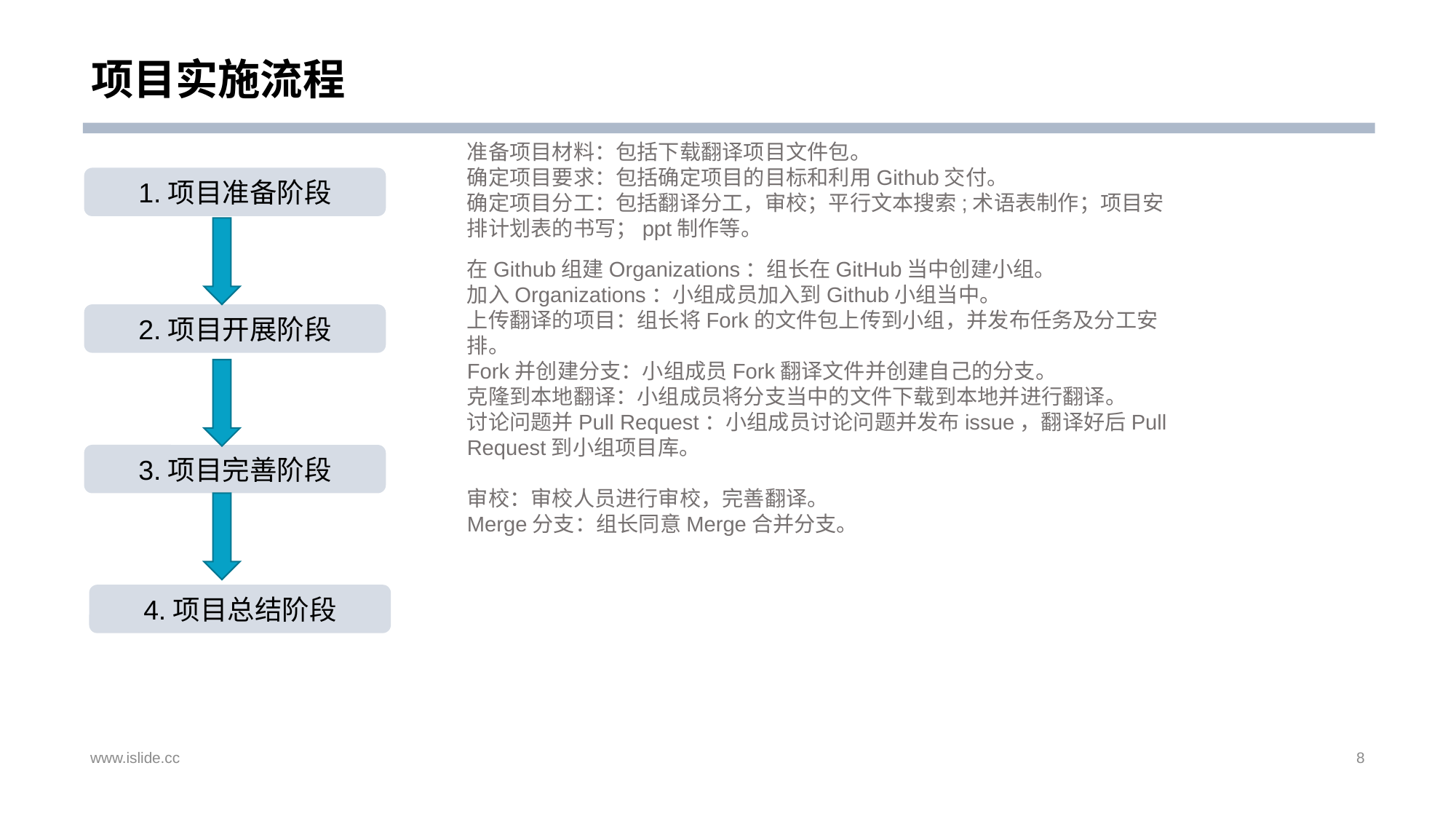

# 项目实施流程
准备项目材料：包括下载翻译项目文件包。
确定项目要求：包括确定项目的目标和利用Github交付。
确定项目分工：包括翻译分工，审校；平行文本搜索;术语表制作；项目安排计划表的书写；ppt制作等。
1.项目准备阶段
2.项目开展阶段
3.项目完善阶段
4.项目总结阶段

在Github组建Organizations：组长在GitHub当中创建小组。
加入Organizations：小组成员加入到Github小组当中。
上传翻译的项目：组长将Fork的文件包上传到小组，并发布任务及分工安排。
Fork并创建分支：小组成员Fork翻译文件并创建自己的分支。
克隆到本地翻译：小组成员将分支当中的文件下载到本地并进行翻译。
讨论问题并Pull Request：小组成员讨论问题并发布issue，翻译好后Pull Request到小组项目库。

审校：审校人员进行审校，完善翻译。
Merge分支：组长同意Merge合并分支。

www.islide.cc
8